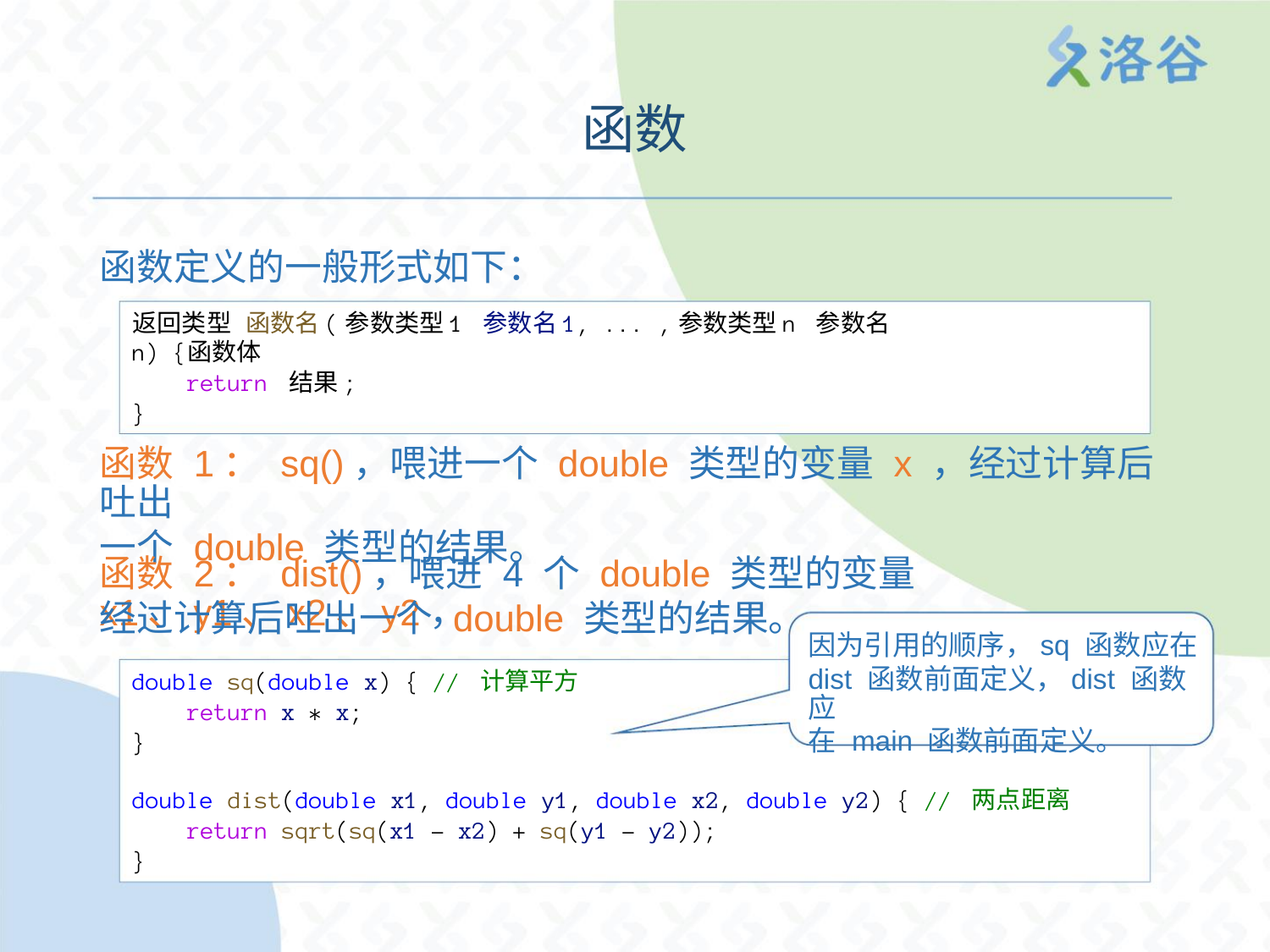

函数
函数定义的一般形式如下：
返回类型 函数名(参数类型1 参数名1, ... ,参数类型n 参数名n) {
函数体
return 结果;
}
函数 1： sq()，喂进一个 double 类型的变量 x ，经过计算后吐出
一个 double 类型的结果。
函数 2： dist()，喂进 4 个 double 类型的变量 x1、y1、x2、y2，
经过计算后吐出一个 double 类型的结果。
因为引用的顺序，sq 函数应在
dist 函数前面定义，dist 函数应
在 main 函数前面定义。
double sq(double x) { // 计算平方
return x * x;
}
double dist(double x1, double y1, double x2, double y2) { // 两点距离
return sqrt(sq(x1 - x2) + sq(y1 - y2));
}